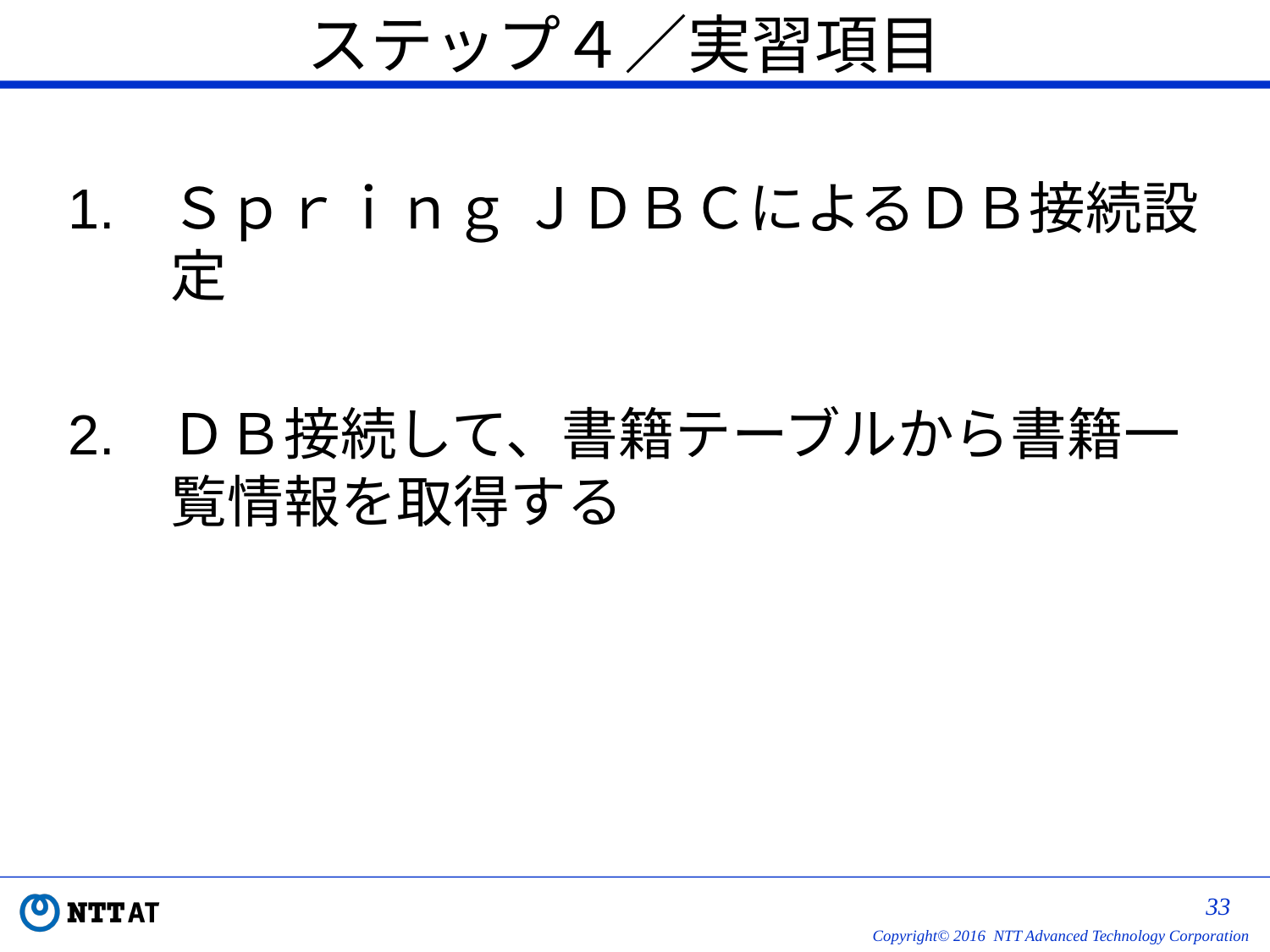

# ステップ４／実習項目
Ｓｐｒｉｎｇ ＪＤＢＣによるＤＢ接続設定

ＤＢ接続して、書籍テーブルから書籍一覧情報を取得する
33